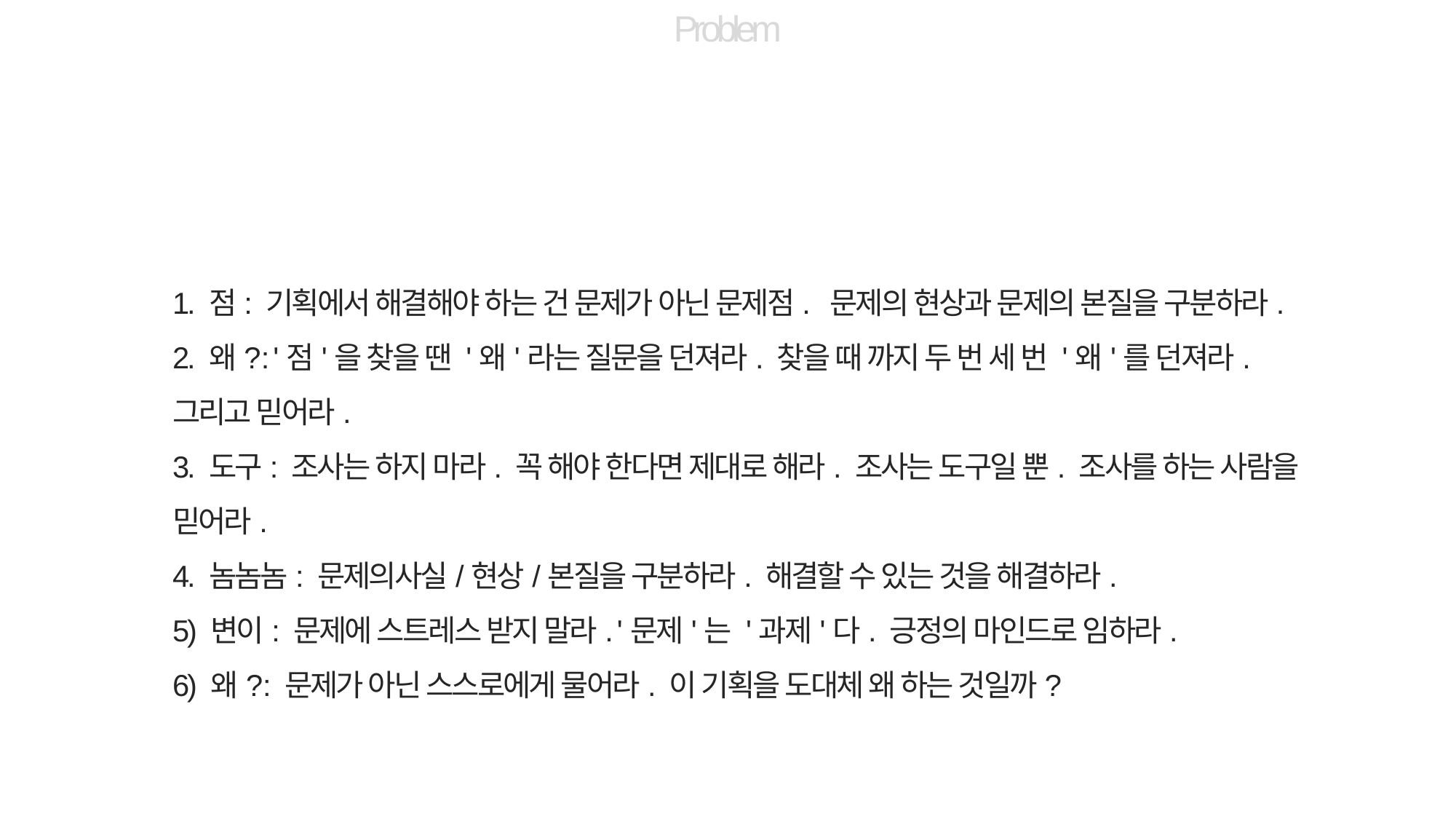

Problem
1. 점: 기획에서 해결해야 하는 건 문제가 아닌 문제점.  문제의 현상과 문제의 본질을 구분하라.
2. 왜?: '점'을 찾을 땐 '왜'라는 질문을 던져라. 찾을 때 까지 두 번 세 번 '왜'를 던져라. 그리고 믿어라.
3. 도구: 조사는 하지 마라. 꼭 해야 한다면 제대로 해라. 조사는 도구일 뿐. 조사를 하는 사람을 믿어라.
4. 놈놈놈: 문제의사실/현상/본질을 구분하라. 해결할 수 있는 것을 해결하라.
5) 변이: 문제에 스트레스 받지 말라. '문제'는 '과제'다. 긍정의 마인드로 임하라. 
6) 왜?: 문제가 아닌 스스로에게 물어라. 이 기획을 도대체 왜 하는 것일까?